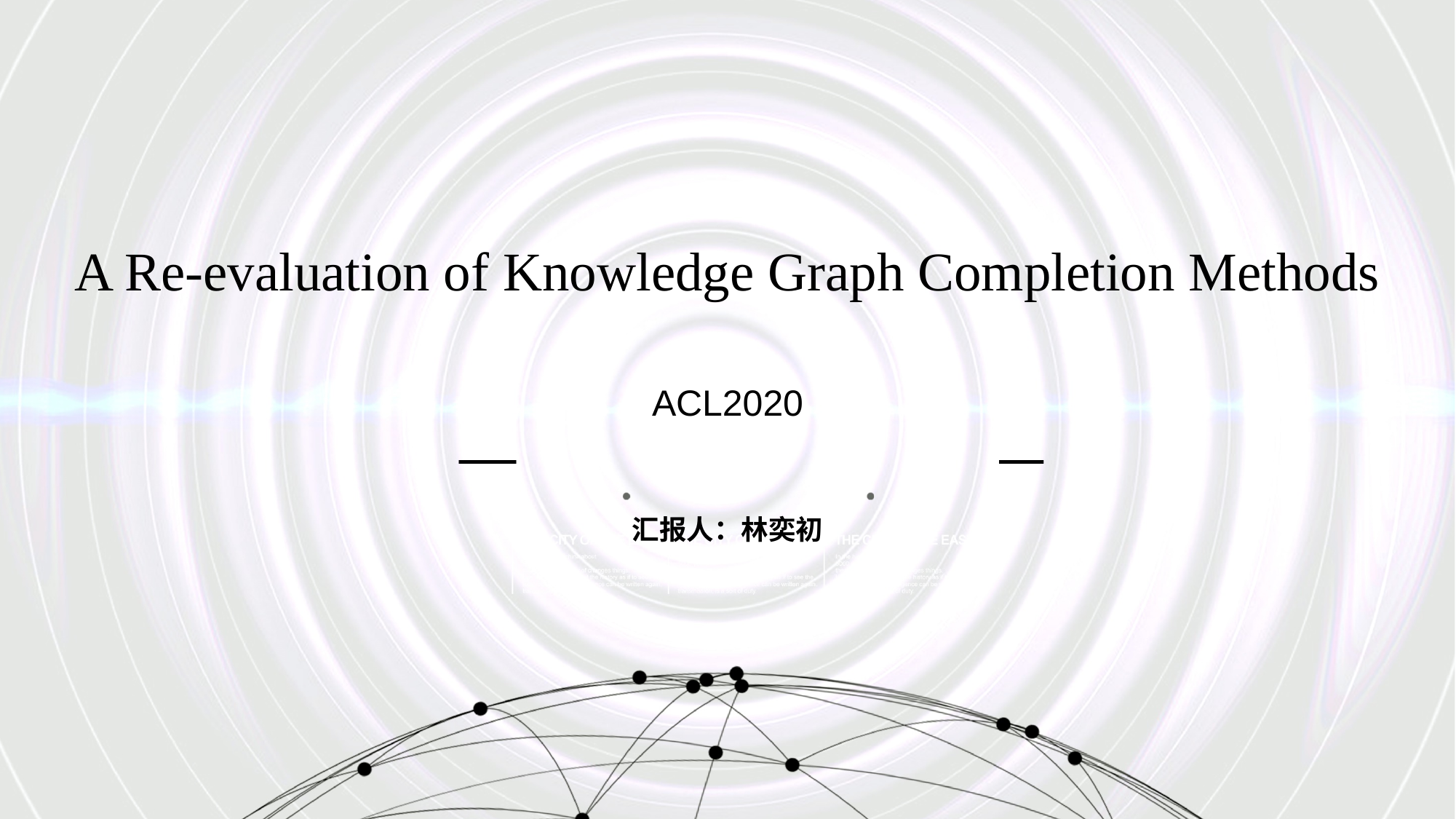

A Re-evaluation of Knowledge Graph Completion Methods
ACL2020
汇报人：林奕初